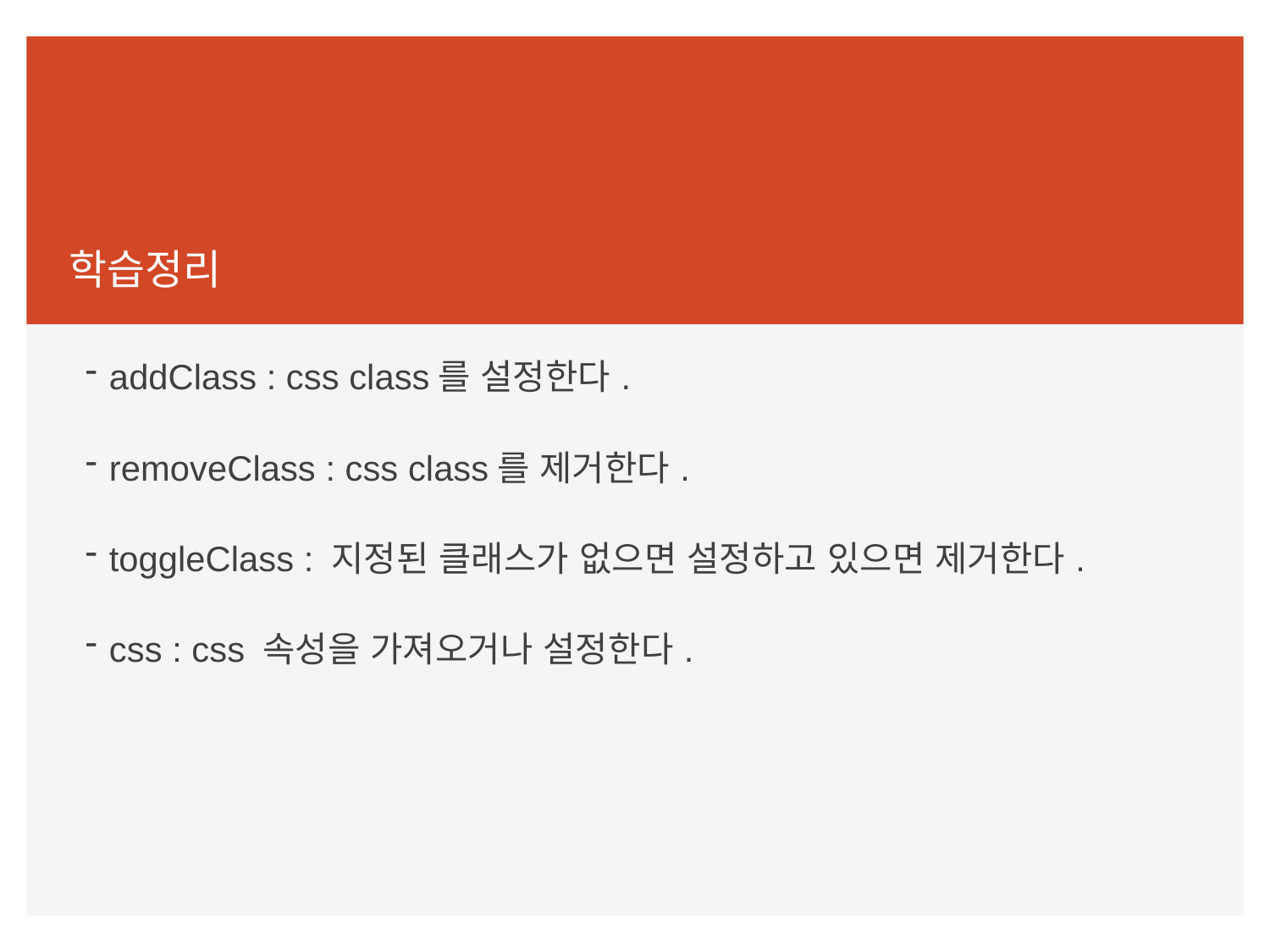

학습정리
addClass : css class를 설정한다.
removeClass : css class를 제거한다.
toggleClass : 지정된 클래스가 없으면 설정하고 있으면 제거한다.
css : css 속성을 가져오거나 설정한다.